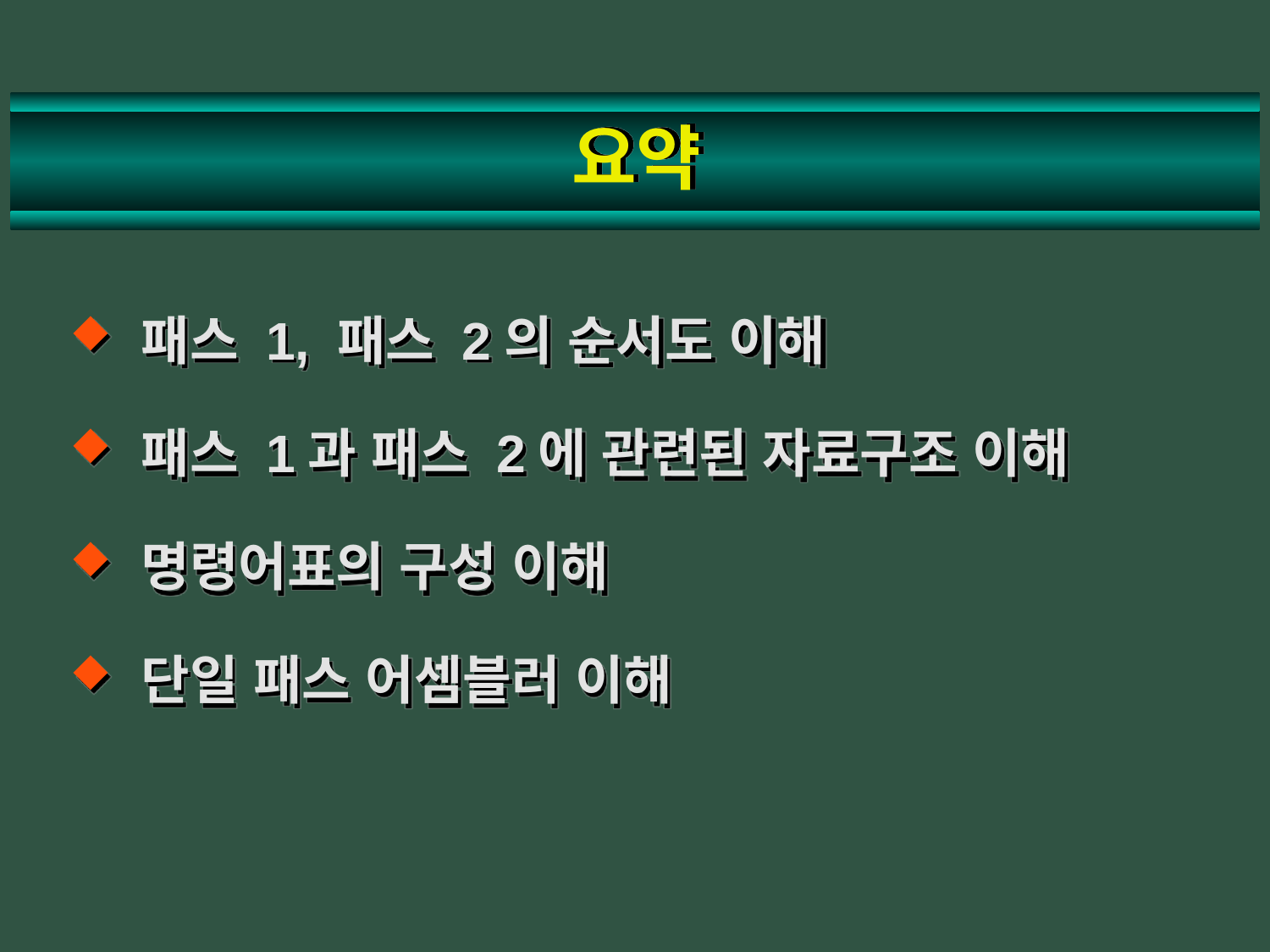

# 요약
패스 1, 패스 2의 순서도 이해
패스 1과 패스 2에 관련된 자료구조 이해
명령어표의 구성 이해
단일 패스 어셈블러 이해